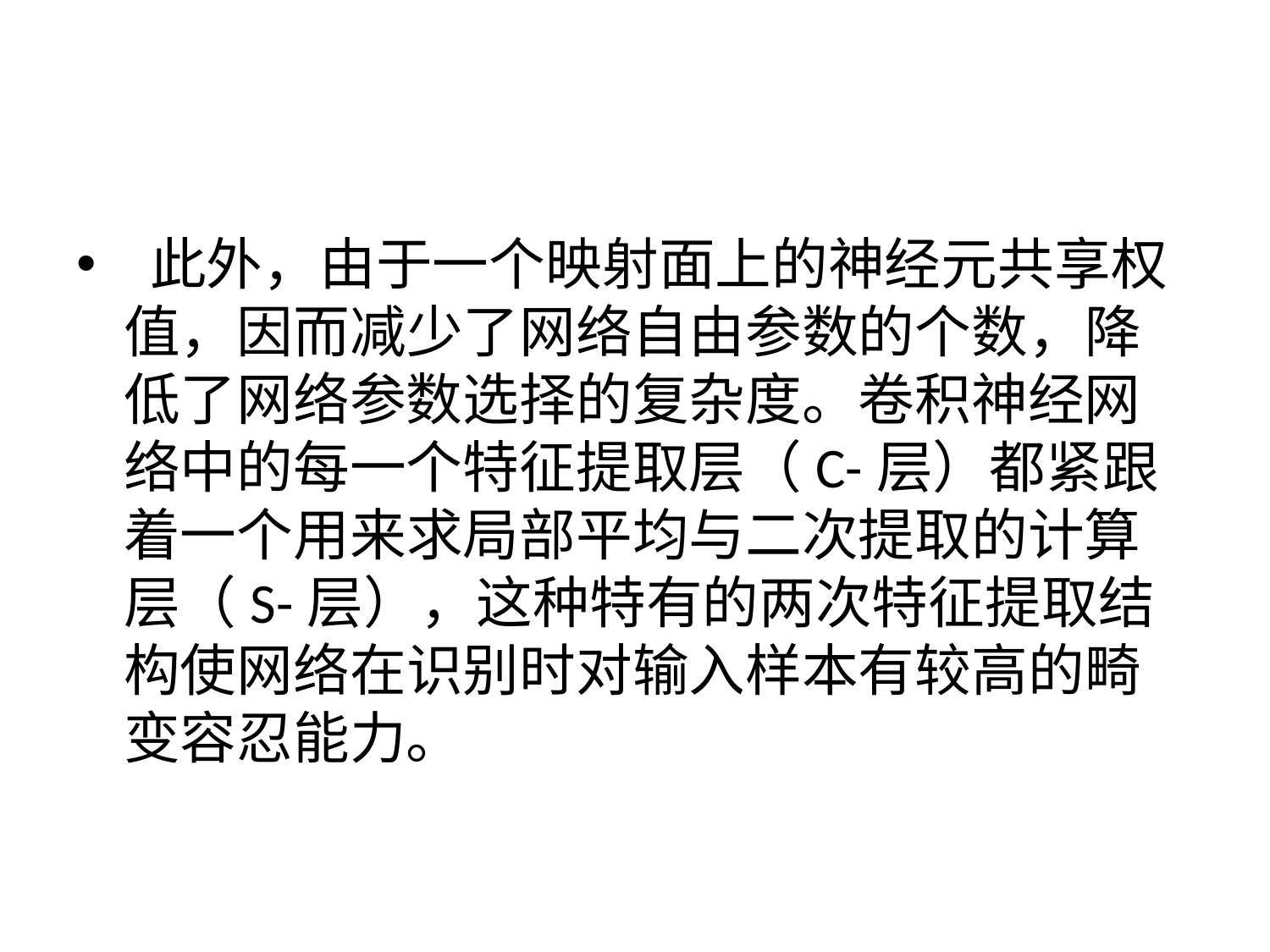

#
 此外，由于一个映射面上的神经元共享权值，因而减少了网络自由参数的个数，降低了网络参数选择的复杂度。卷积神经网络中的每一个特征提取层（C-层）都紧跟着一个用来求局部平均与二次提取的计算层（S-层），这种特有的两次特征提取结构使网络在识别时对输入样本有较高的畸变容忍能力。